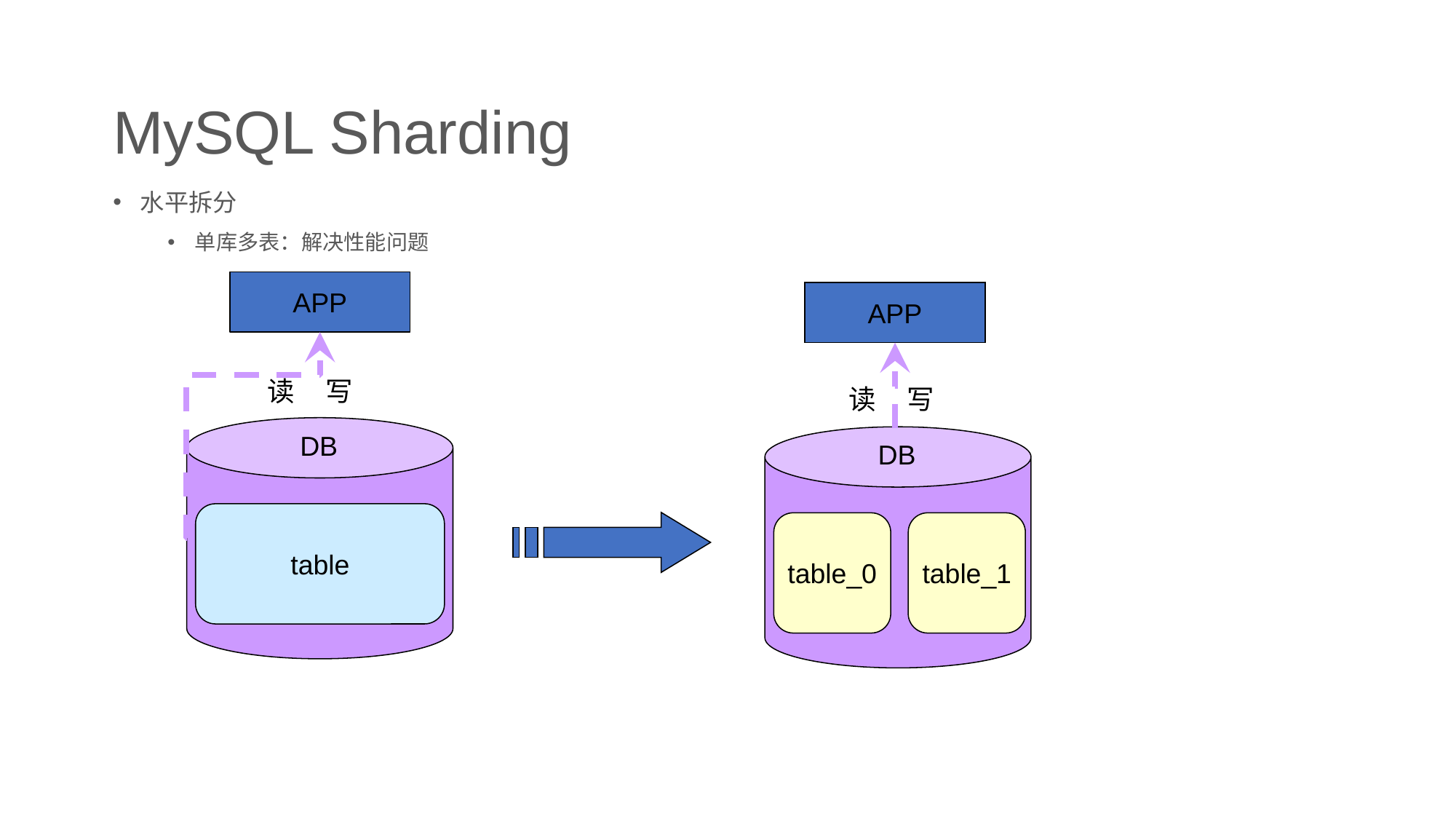

# MySQL Sharding
水平拆分
单库多表：解决性能问题

APP
APP
读     写
读     写

DB

DB
table

table_0
table_1